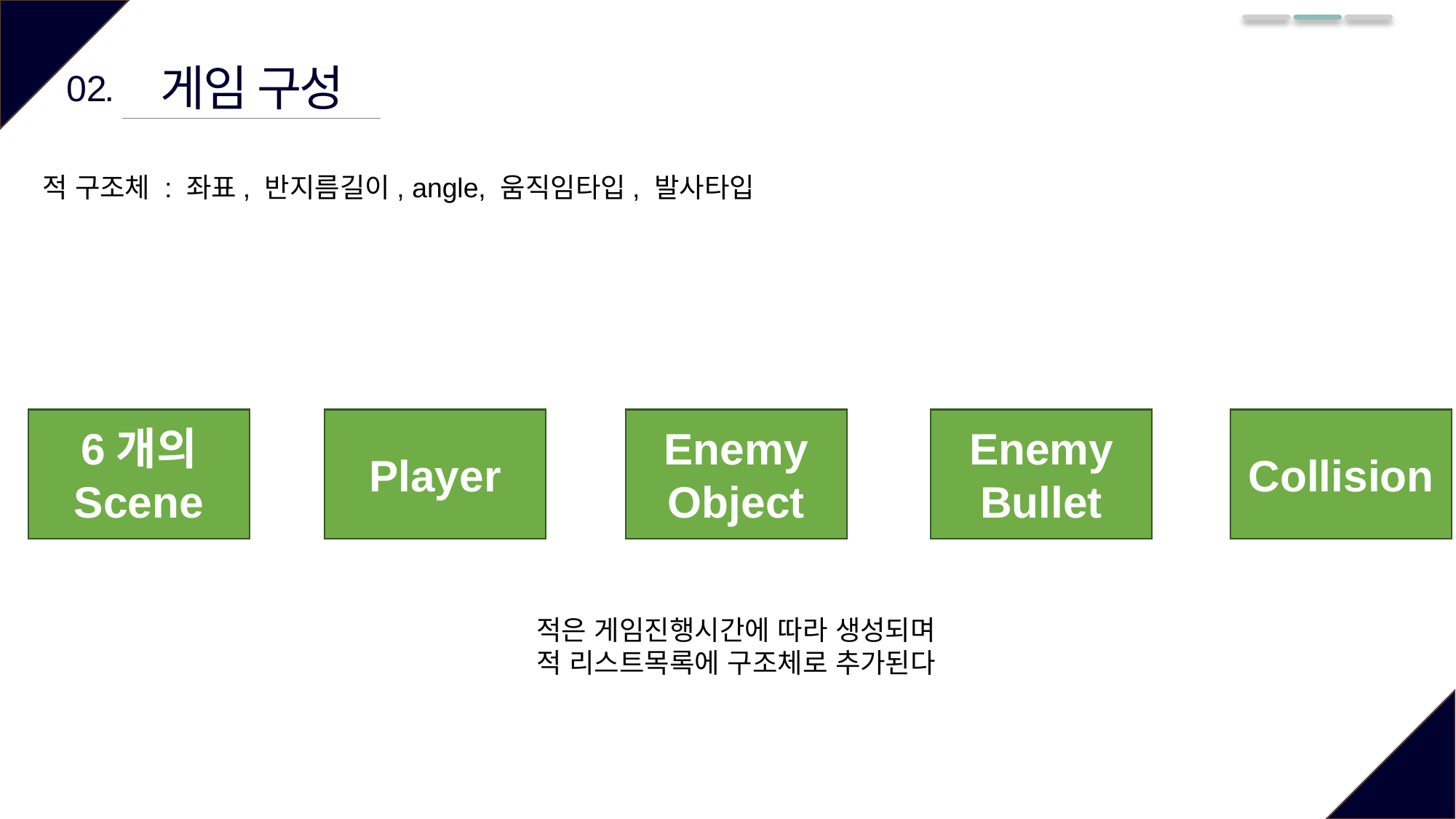

게임 구성
02.
적 구조체 : 좌표, 반지름길이, angle, 움직임타입, 발사타입
6개의 Scene
Player
Enemy
Object
Enemy
Bullet
Collision
적은 게임진행시간에 따라 생성되며
적 리스트목록에 구조체로 추가된다